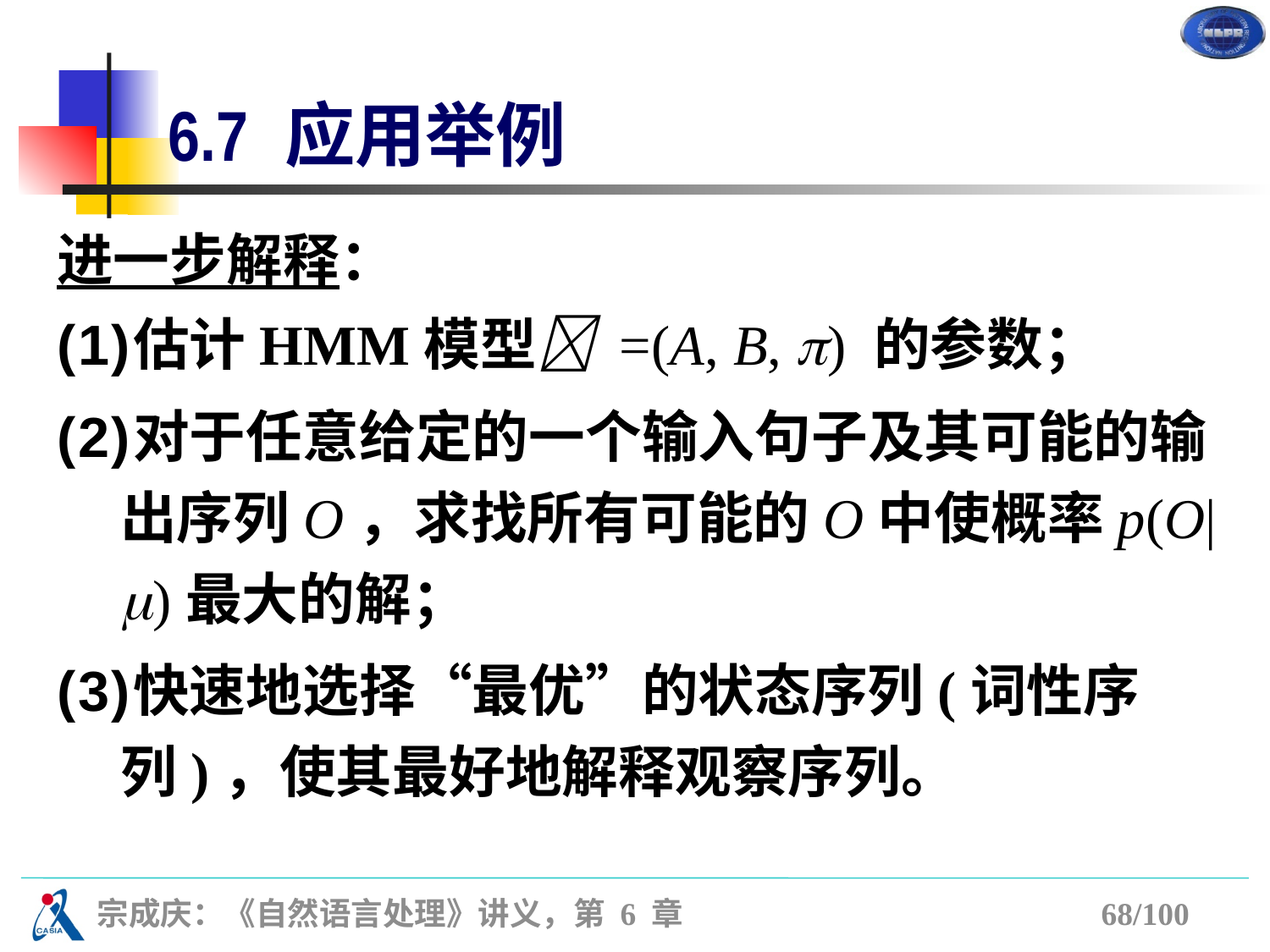

# 6.7 应用举例
进一步解释：
估计HMM模型μ =(A, B, π) 的参数；
对于任意给定的一个输入句子及其可能的输出序列O，求找所有可能的O中使概率p(O| μ)最大的解；
快速地选择“最优”的状态序列(词性序列)，使其最好地解释观察序列。